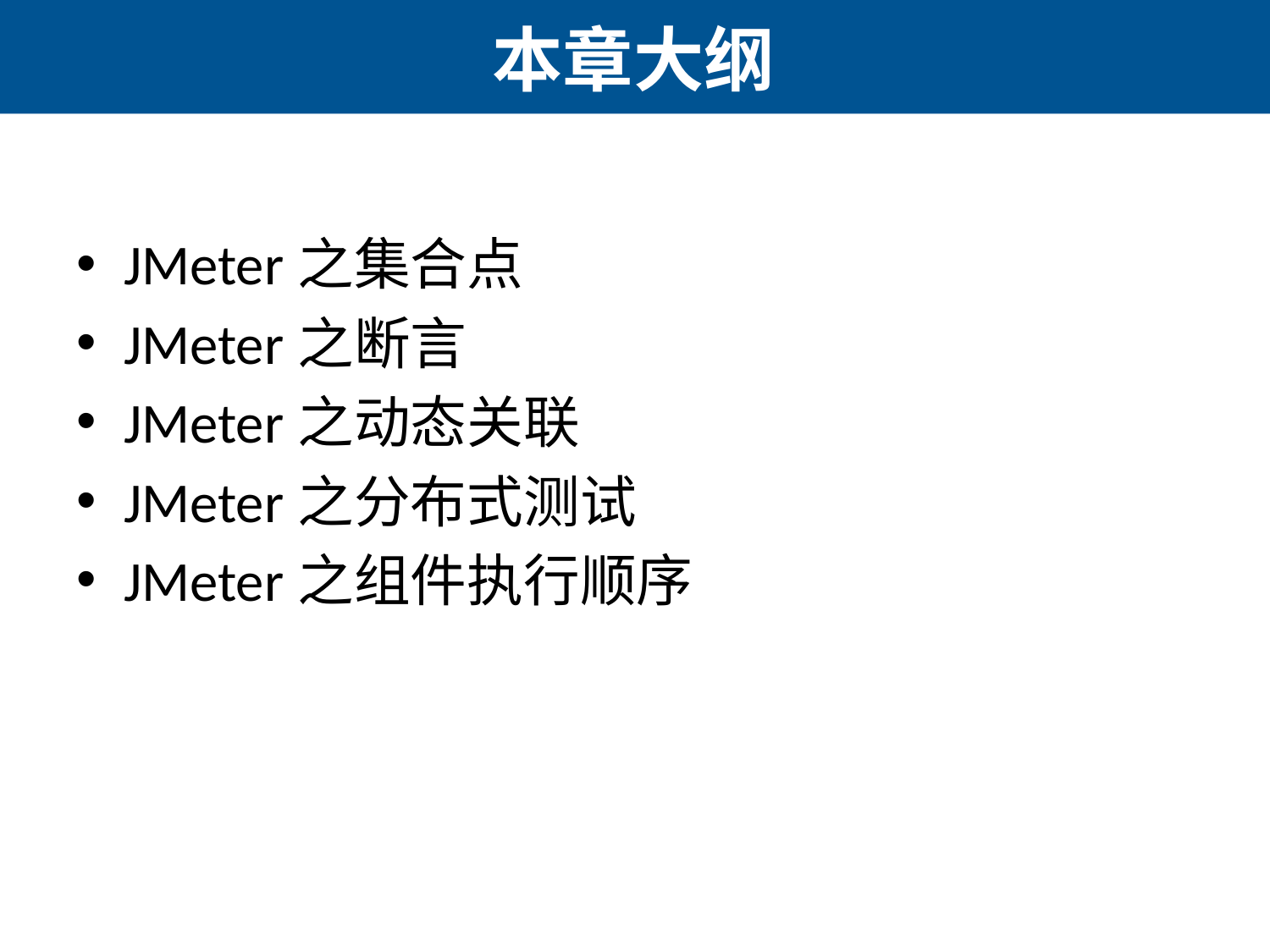

# 本章大纲
JMeter之集合点
JMeter之断言
JMeter之动态关联
JMeter之分布式测试
JMeter之组件执行顺序